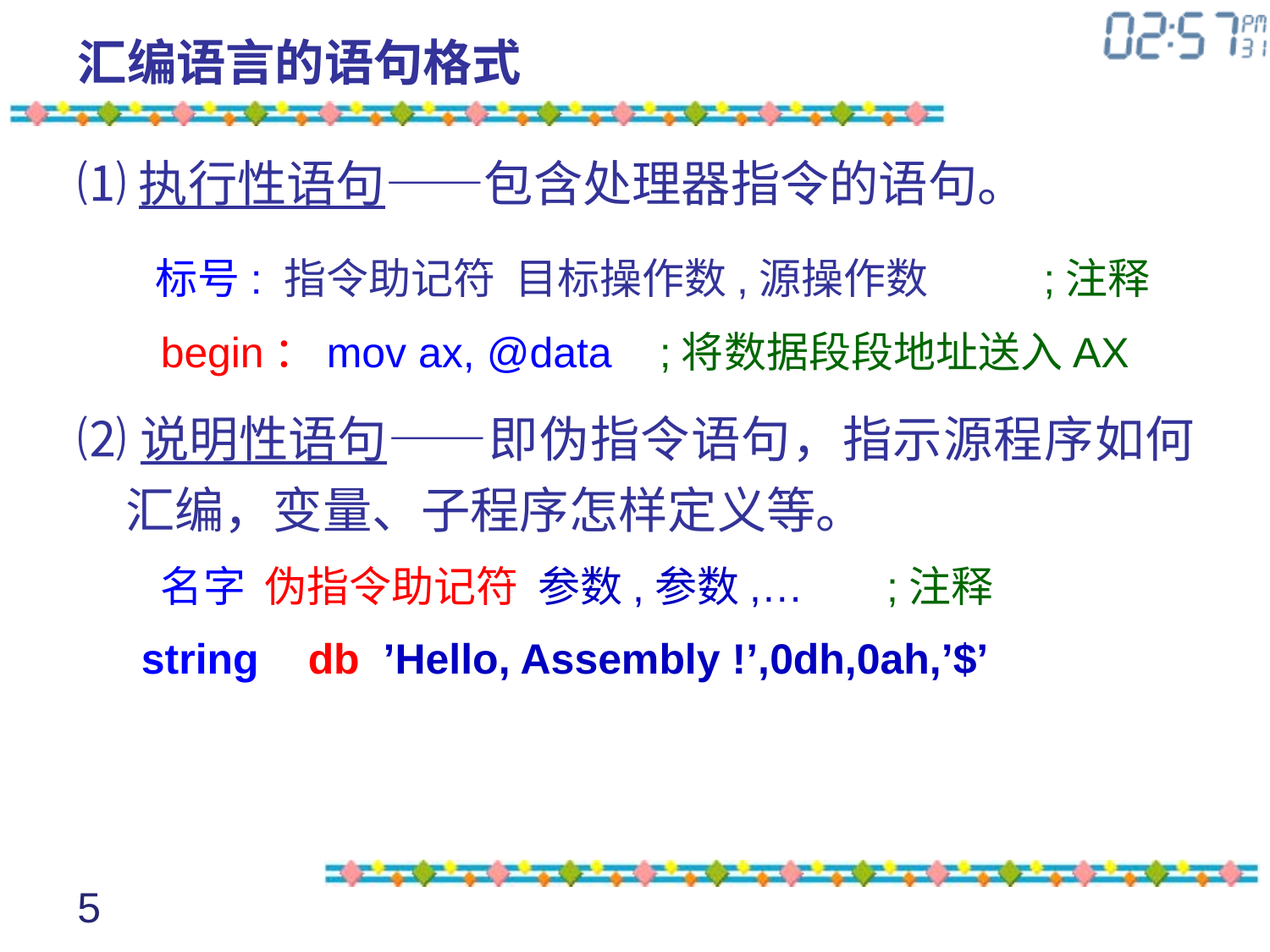

# 汇编语言的语句格式
⑴执行性语句——包含处理器指令的语句。
      标号: 指令助记符  目标操作数,源操作数	  ;注释
       begin：mov ax, @data    ;将数据段段地址送入AX
⑵说明性语句——即伪指令语句，指示源程序如何汇编，变量、子程序怎样定义等。
 名字  伪指令助记符  参数,参数,…       ;注释
string	db  ’Hello, Assembly !’,0dh,0ah,’$’